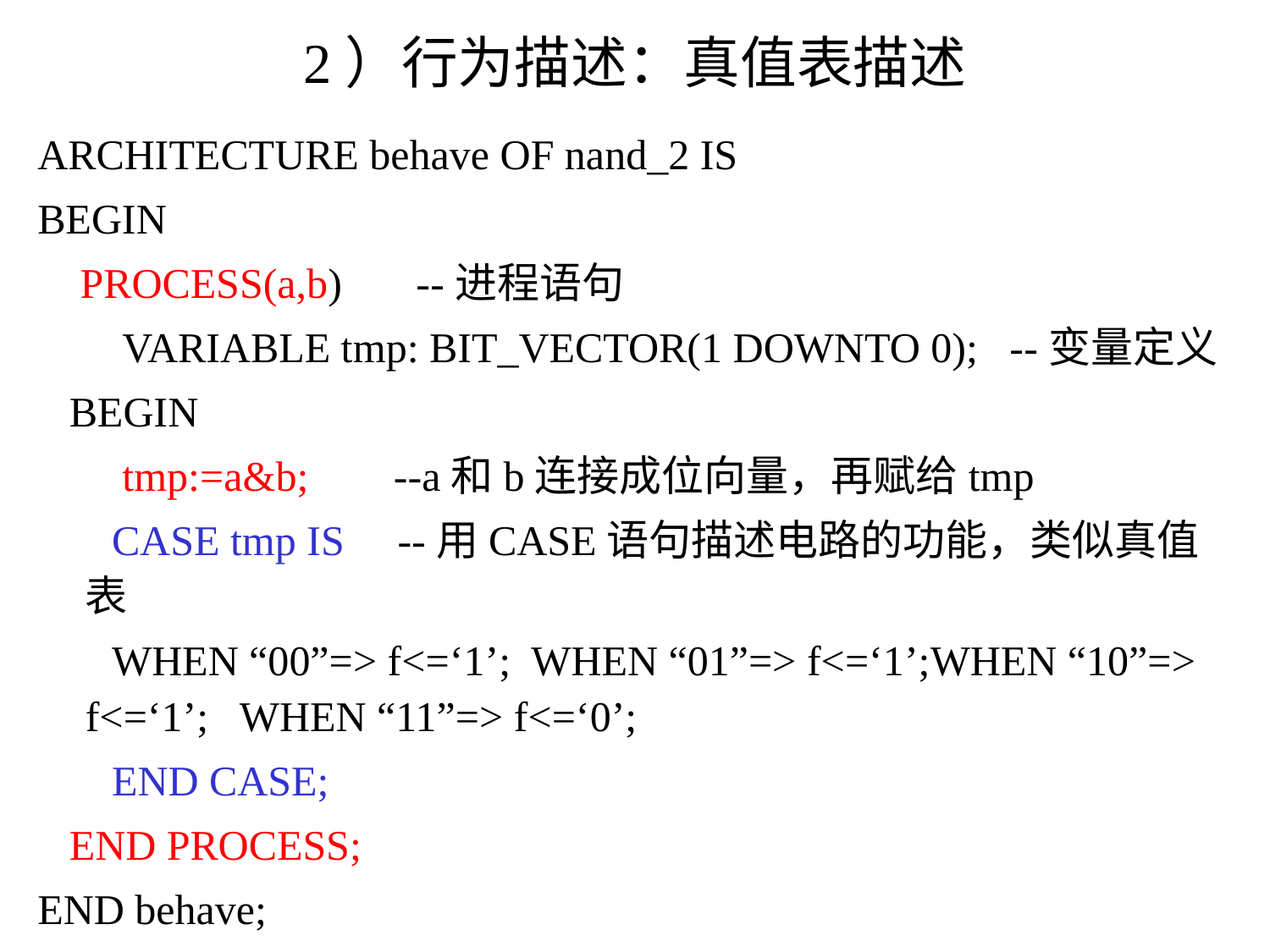

# 2）行为描述：真值表描述
ARCHITECTURE behave OF nand_2 IS
BEGIN
    PROCESS(a,b)       --进程语句
        VARIABLE tmp: BIT_VECTOR(1 DOWNTO 0);   --变量定义
   BEGIN
        tmp:=a&b;        --a和b连接成位向量，再赋给tmp
       CASE tmp IS     --用CASE语句描述电路的功能，类似真值表
       WHEN “00”=> f<=‘1’;  WHEN “01”=> f<=‘1’;WHEN “10”=> f<=‘1’;   WHEN “11”=> f<=‘0’;
       END CASE;
   END PROCESS;
END behave;